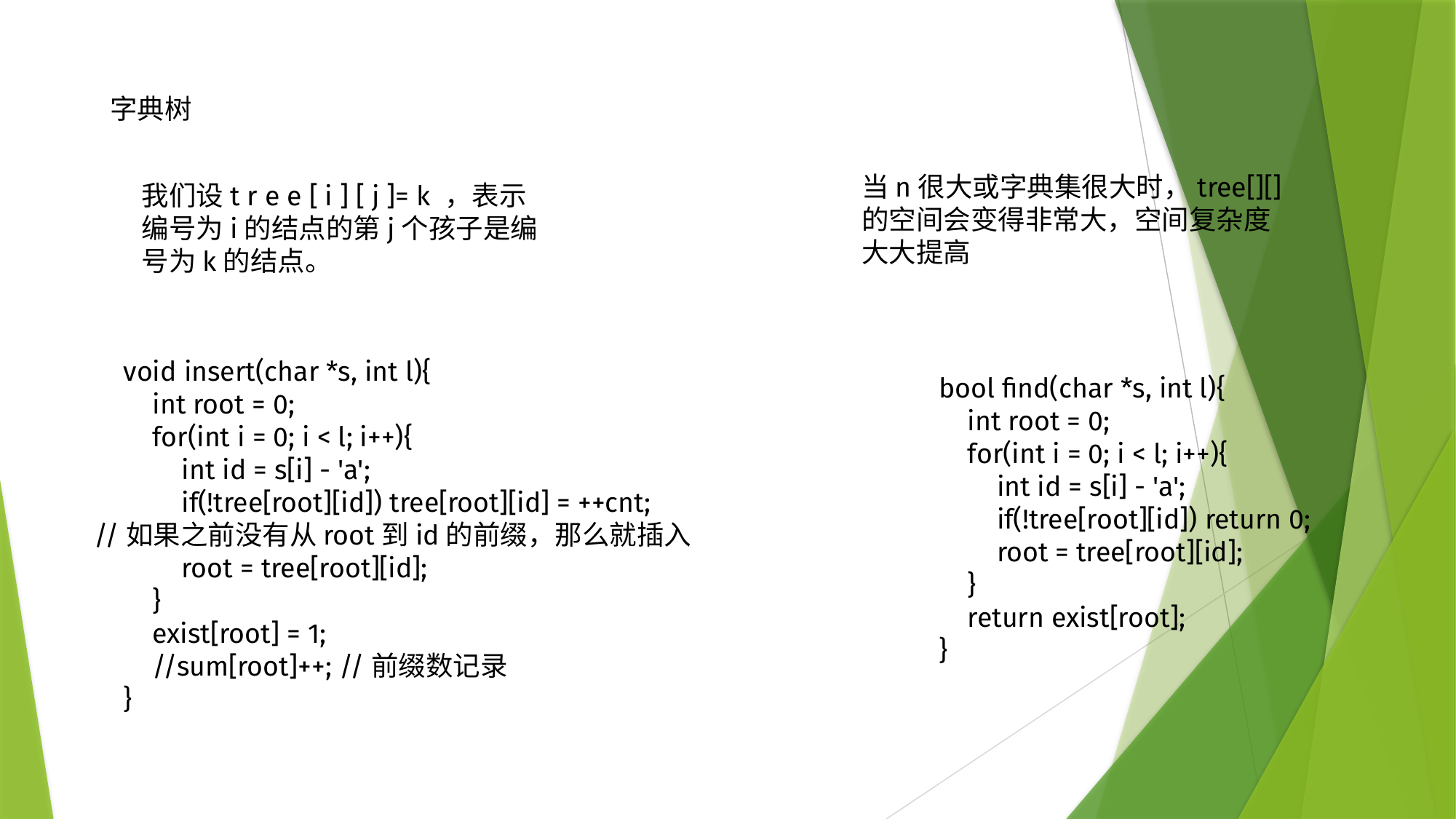

字典树
当n很大或字典集很大时，tree[][]的空间会变得非常大，空间复杂度大大提高
我们设t r e e [ i ] [ j ]= k ，表示编号为i的结点的第j个孩子是编号为k的结点。

    void insert(char *s, int l){
        int root = 0;
        for(int i = 0; i < l; i++){
            int id = s[i] - 'a';
            if(!tree[root][id]) tree[root][id] = ++cnt;	//如果之前没有从root到id的前缀，那么就插入
            root = tree[root][id];
        }
        exist[root] = 1;
        //sum[root]++; //前缀数记录
    }
    bool find(char *s, int l){
        int root = 0;
        for(int i = 0; i < l; i++){
            int id = s[i] - 'a';
            if(!tree[root][id]) return 0;
            root = tree[root][id];
        }
        return exist[root];
    }